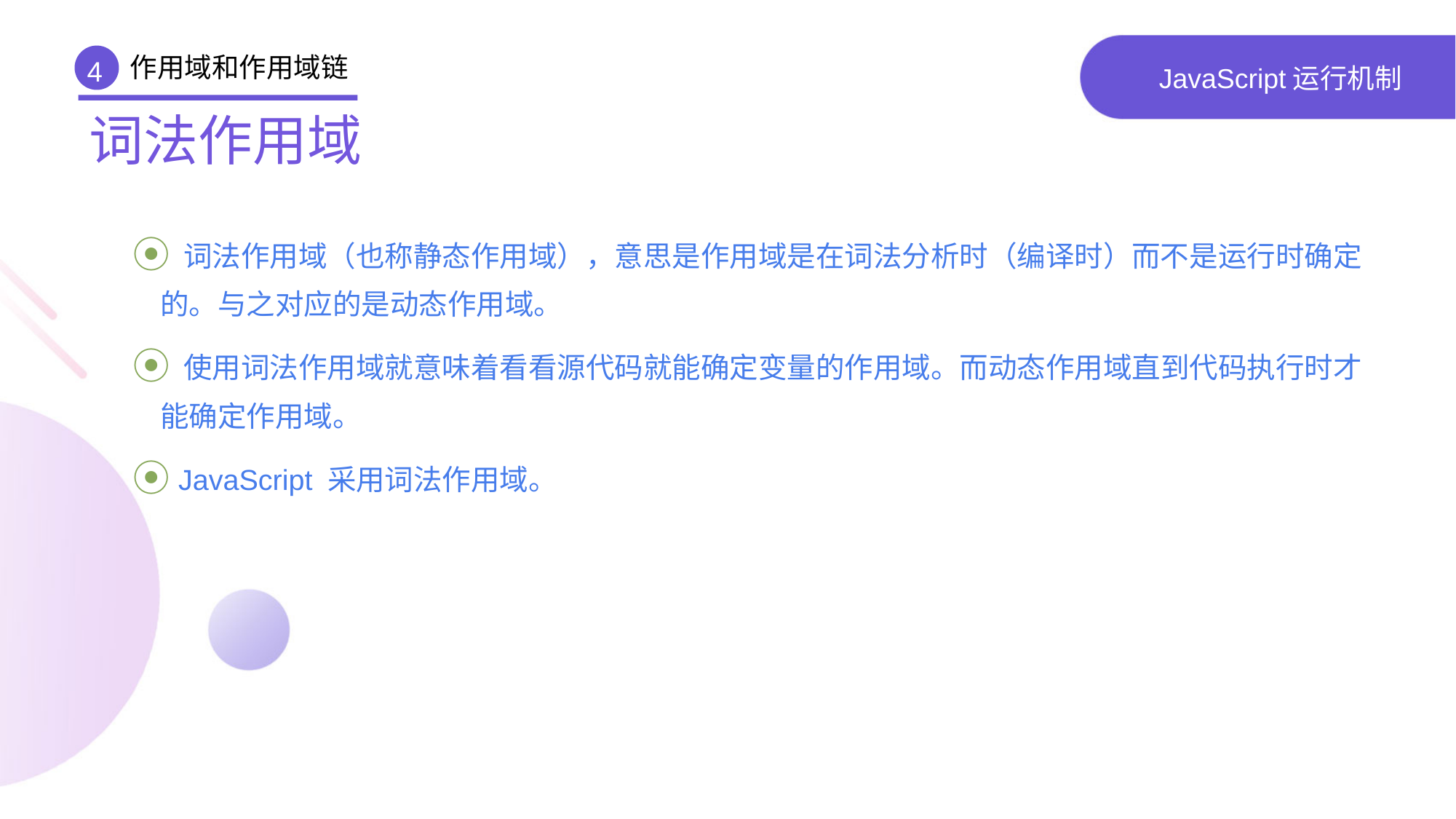

作用域和作用域链
4
# JavaScript运行机制
词法作用域
 词法作用域（也称静态作用域），意思是作用域是在词法分析时（编译时）而不是运行时确定的。与之对应的是动态作用域。
 使用词法作用域就意味着看看源代码就能确定变量的作用域。而动态作用域直到代码执行时才能确定作用域。
 JavaScript 采用词法作用域。